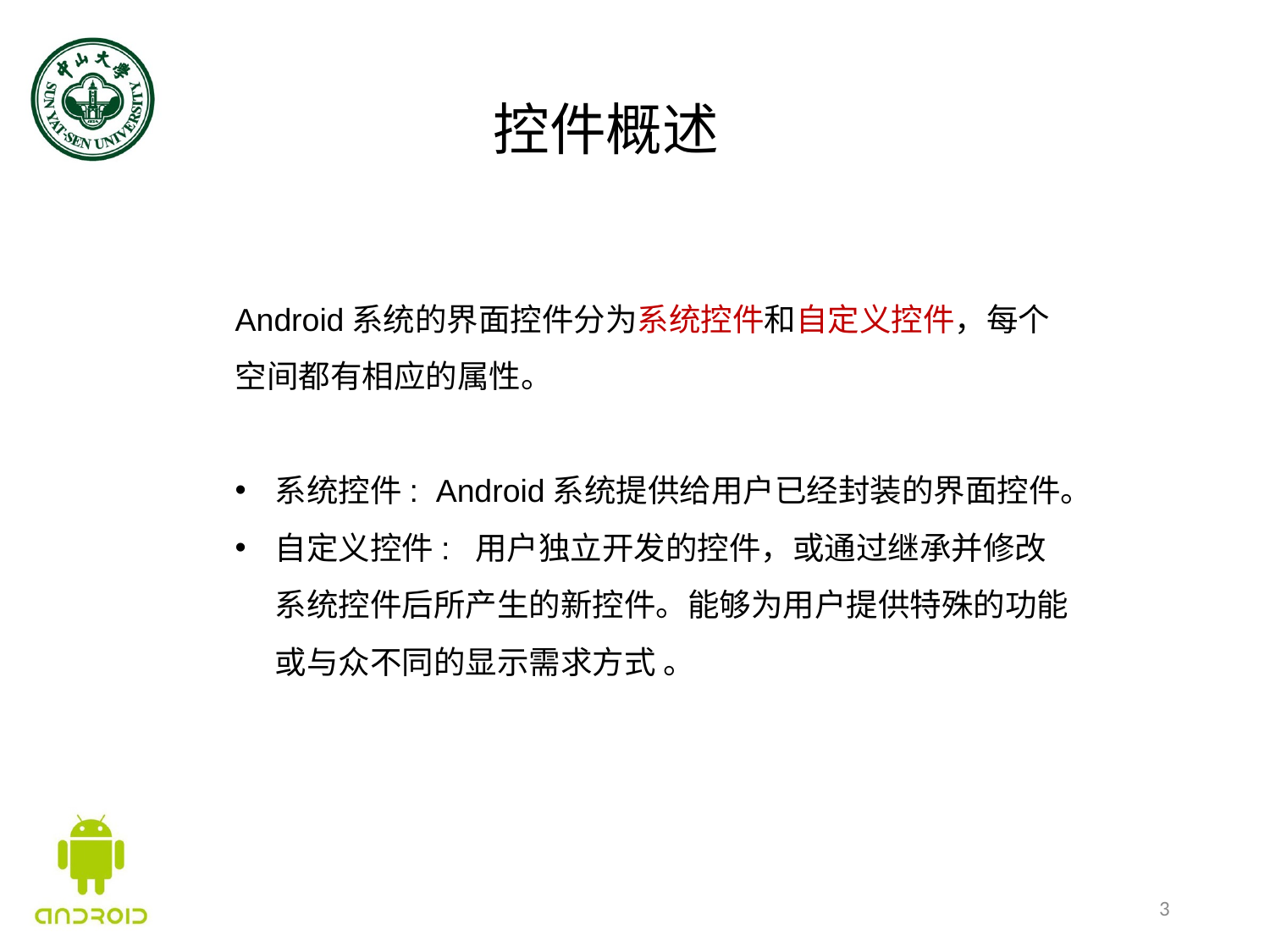

控件概述

Android系统的界面控件分为系统控件和自定义控件，每个空间都有相应的属性。

系统控件:  Android系统提供给用户已经封装的界面控件。
自定义控件:  用户独立开发的控件，或通过继承并修改系统控件后所产生的新控件。能够为用户提供特殊的功能或与众不同的显示需求方式 。
3